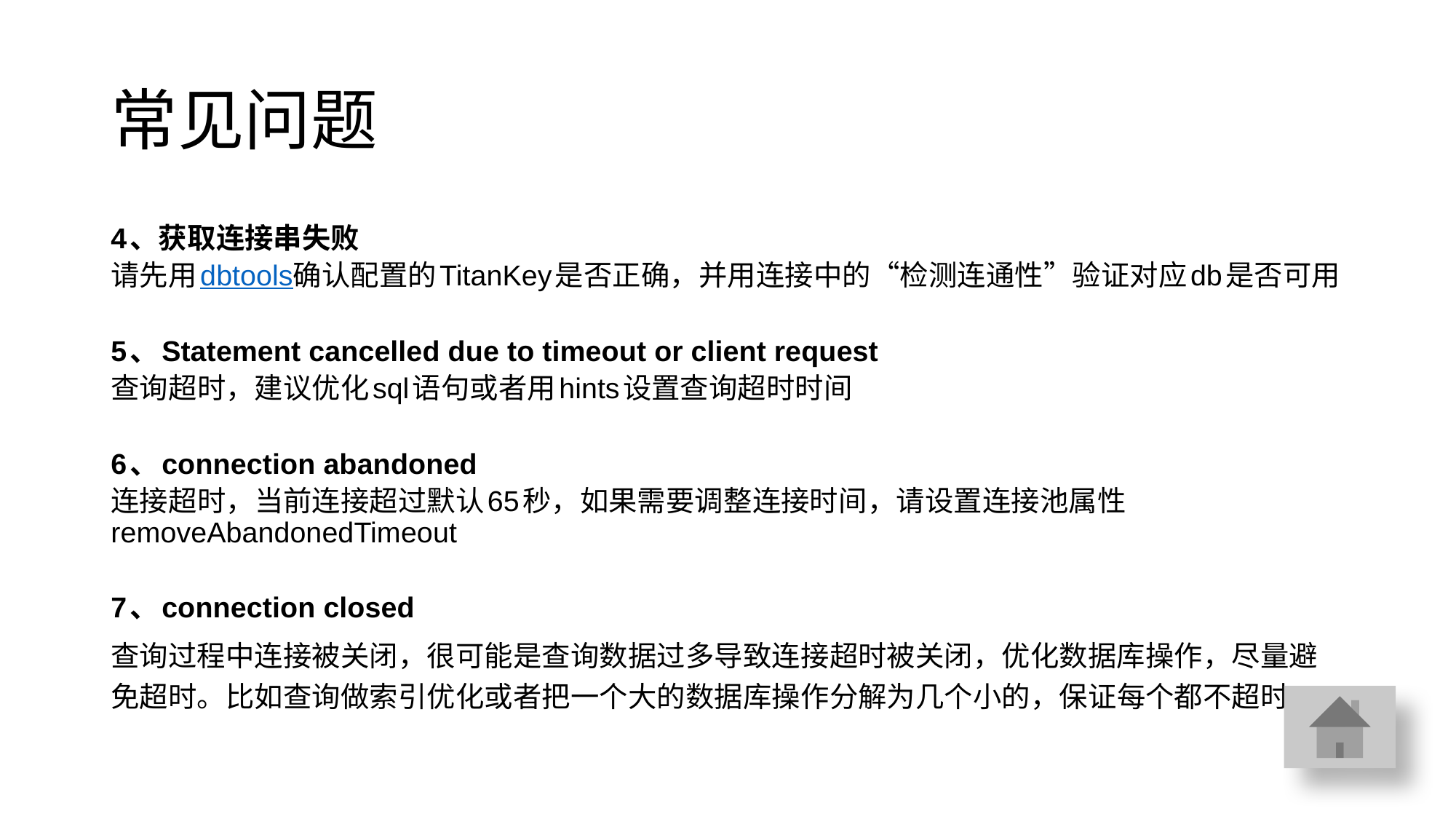

# 常见问题
4、获取连接串失败
请先用dbtools确认配置的TitanKey是否正确，并用连接中的“检测连通性”验证对应db是否可用

5、Statement cancelled due to timeout or client request
查询超时，建议优化sql语句或者用hints设置查询超时时间

6、connection abandoned
连接超时，当前连接超过默认65秒，如果需要调整连接时间，请设置连接池属性removeAbandonedTimeout

7、connection closed
查询过程中连接被关闭，很可能是查询数据过多导致连接超时被关闭，优化数据库操作，尽量避免超时。比如查询做索引优化或者把一个大的数据库操作分解为几个小的，保证每个都不超时